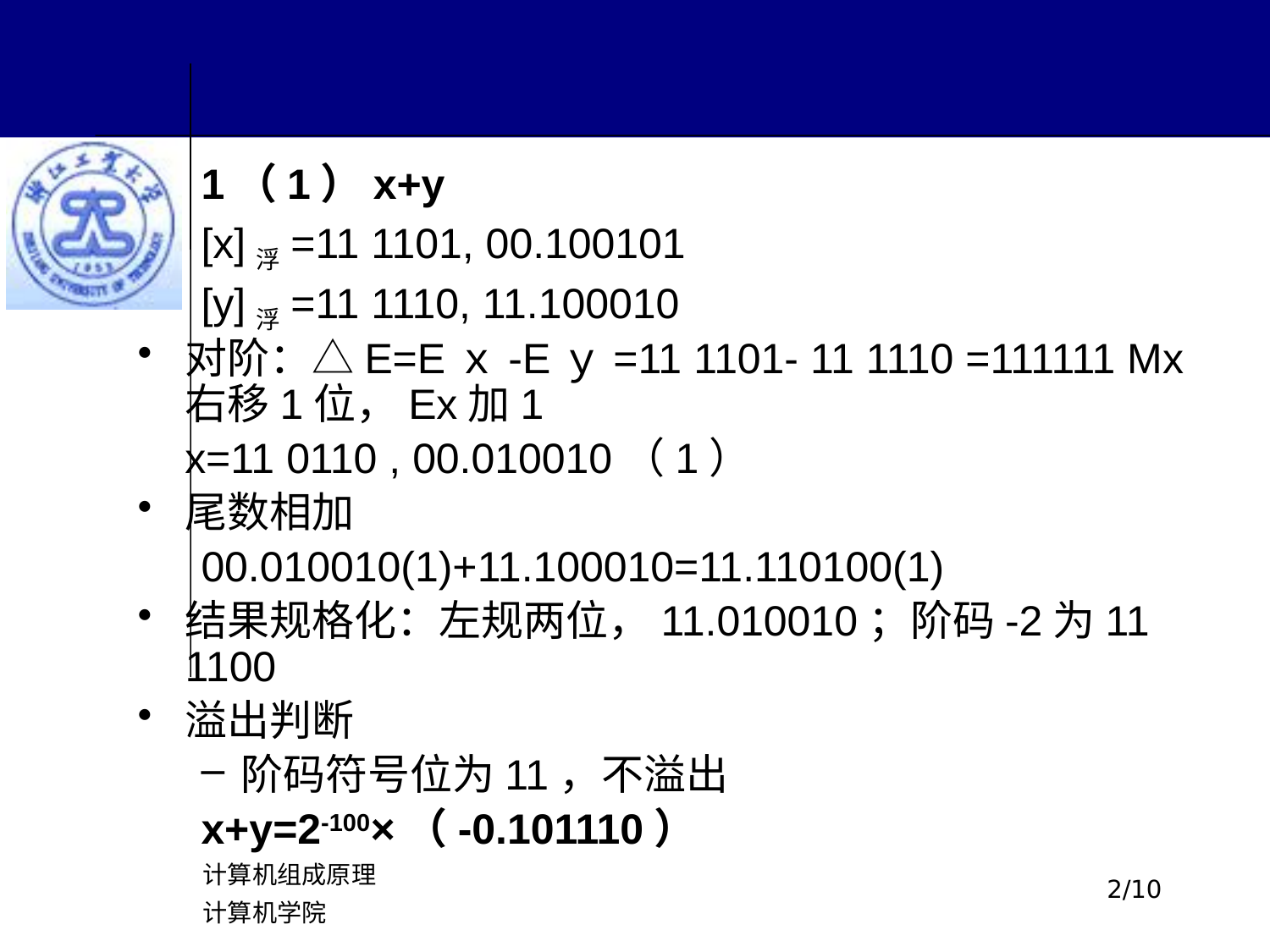

# 1（1）x+y
[x]浮=11 1101, 00.100101
[y]浮=11 1110, 11.100010
对阶：△E=Eｘ-Eｙ=11 1101- 11 1110 =111111 Mx右移1位，Ex加1
    x=11 0110 , 00.010010（1）
尾数相加
00.010010(1)+11.100010=11.110100(1)
结果规格化：左规两位，11.010010；阶码-2为11 1100
溢出判断
阶码符号位为11，不溢出
x+y=2-100×（-0.101110）
计算机组成原理
计算机学院

2/10